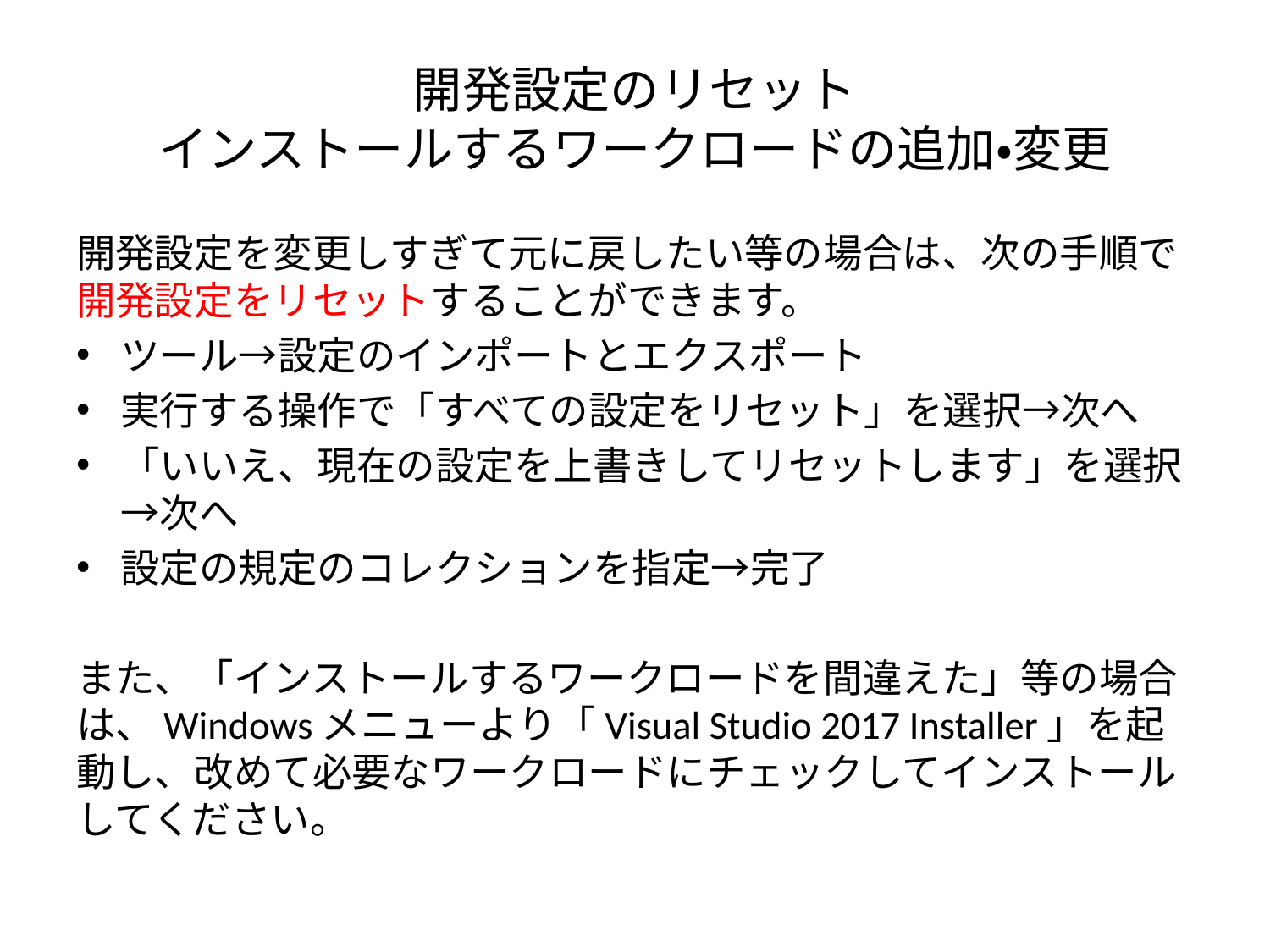

# 開発設定のリセット インストールするワークロードの追加・変更
開発設定を変更しすぎて元に戻したい等の場合は、次の手順で開発設定をリセットすることができます。
ツール→設定のインポートとエクスポート
実行する操作で「すべての設定をリセット」を選択→次へ
「いいえ、現在の設定を上書きしてリセットします」を選択→次へ
設定の規定のコレクションを指定→完了

また、「インストールするワークロードを間違えた」等の場合は、Windowsメニューより「Visual Studio 2017 Installer」を起動し、改めて必要なワークロードにチェックしてインストールしてください。